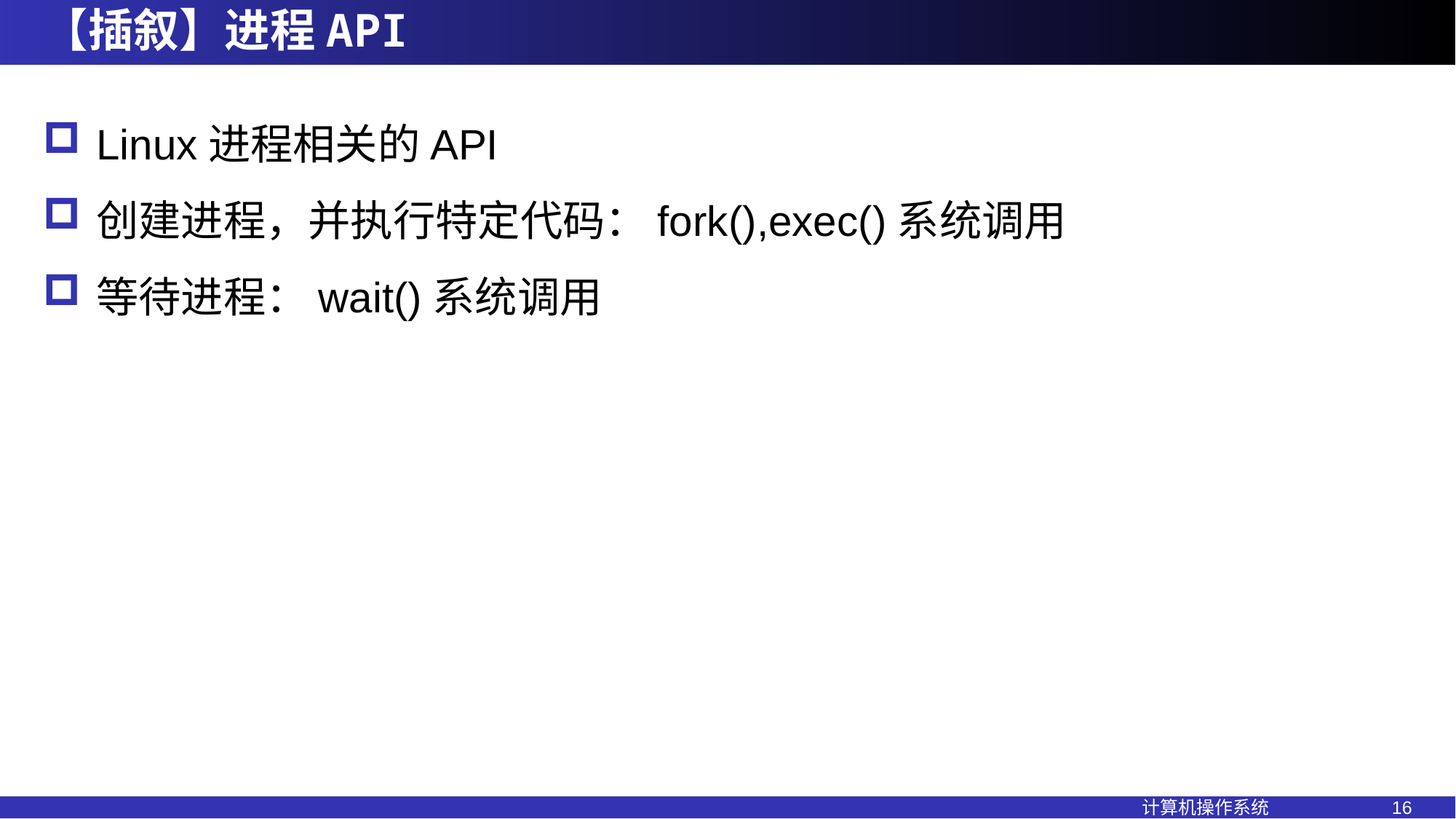

# 【插叙】进程API
Linux进程相关的API
创建进程，并执行特定代码：fork(),exec()系统调用
等待进程：wait()系统调用

计算机操作系统                     16